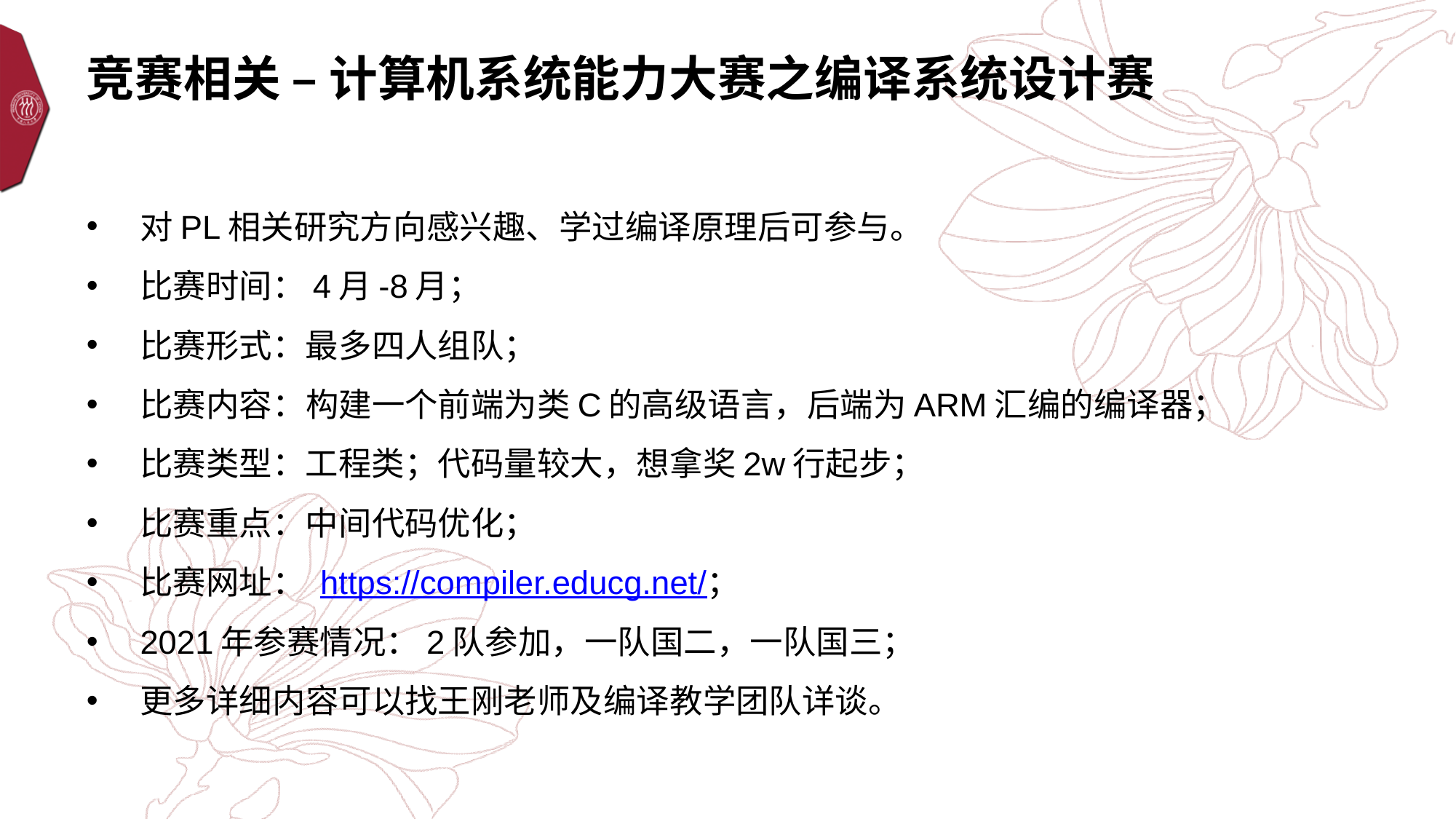

# 竞赛相关 – 计算机系统能力大赛之编译系统设计赛
对PL相关研究方向感兴趣、学过编译原理后可参与。
比赛时间：4月-8月；
比赛形式：最多四人组队；
比赛内容：构建一个前端为类C的高级语言，后端为ARM汇编的编译器；
比赛类型：工程类；代码量较大，想拿奖2w行起步；
比赛重点：中间代码优化；
比赛网址： https://compiler.educg.net/；
2021年参赛情况：2队参加，一队国二，一队国三；
更多详细内容可以找王刚老师及编译教学团队详谈。